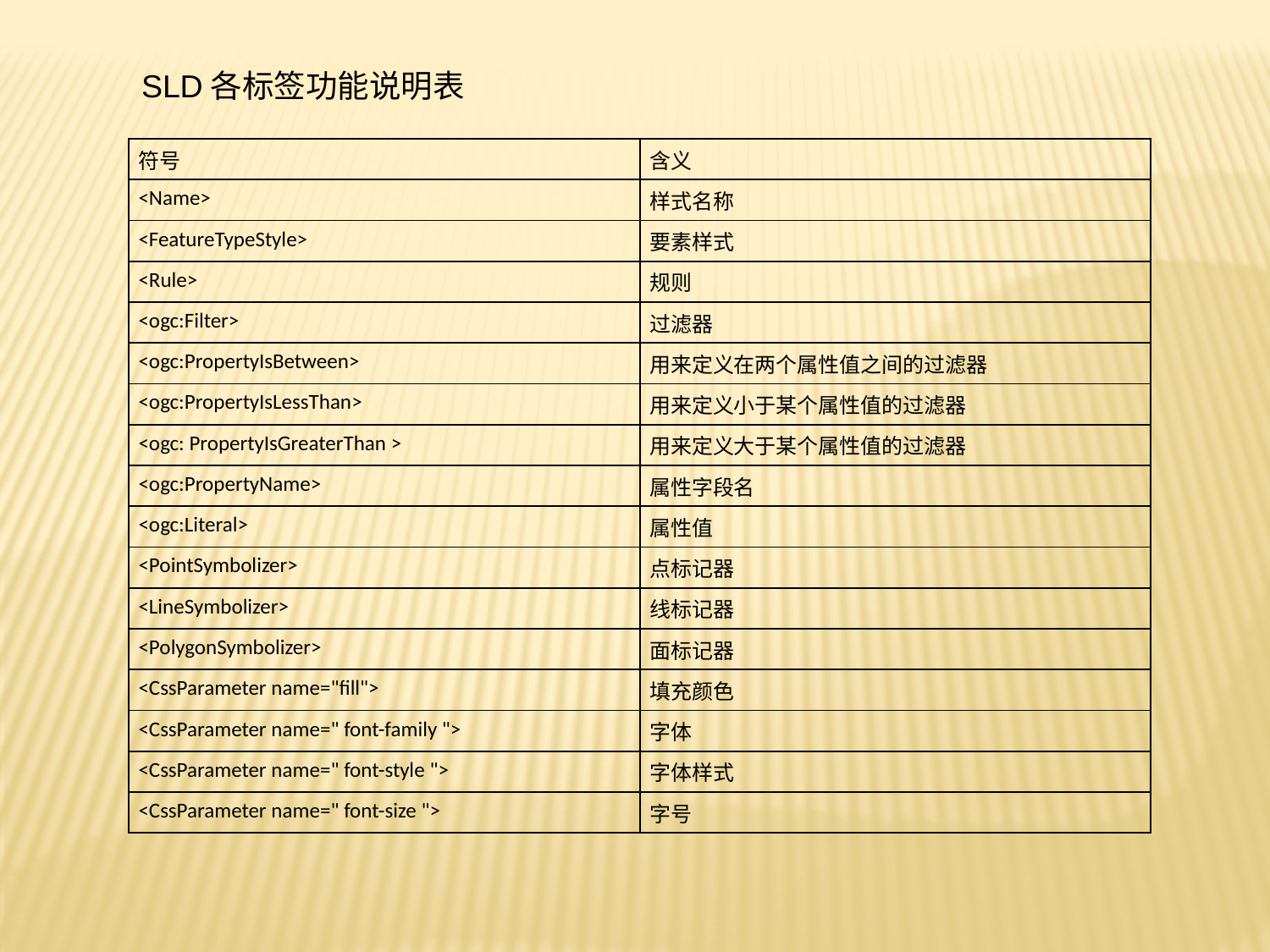

SLD各标签功能说明表
| 符号 | 含义 |
| --- | --- |
| <Name> | 样式名称 |
| <FeatureTypeStyle> | 要素样式 |
| <Rule> | 规则 |
| <ogc:Filter> | 过滤器 |
| <ogc:PropertyIsBetween> | 用来定义在两个属性值之间的过滤器 |
| <ogc:PropertyIsLessThan> | 用来定义小于某个属性值的过滤器 |
| <ogc: PropertyIsGreaterThan > | 用来定义大于某个属性值的过滤器 |
| <ogc:PropertyName> | 属性字段名 |
| <ogc:Literal> | 属性值 |
| <PointSymbolizer> | 点标记器 |
| <LineSymbolizer> | 线标记器 |
| <PolygonSymbolizer> | 面标记器 |
| <CssParameter name="fill"> | 填充颜色 |
| <CssParameter name=" font-family "> | 字体 |
| <CssParameter name=" font-style "> | 字体样式 |
| <CssParameter name=" font-size "> | 字号 |